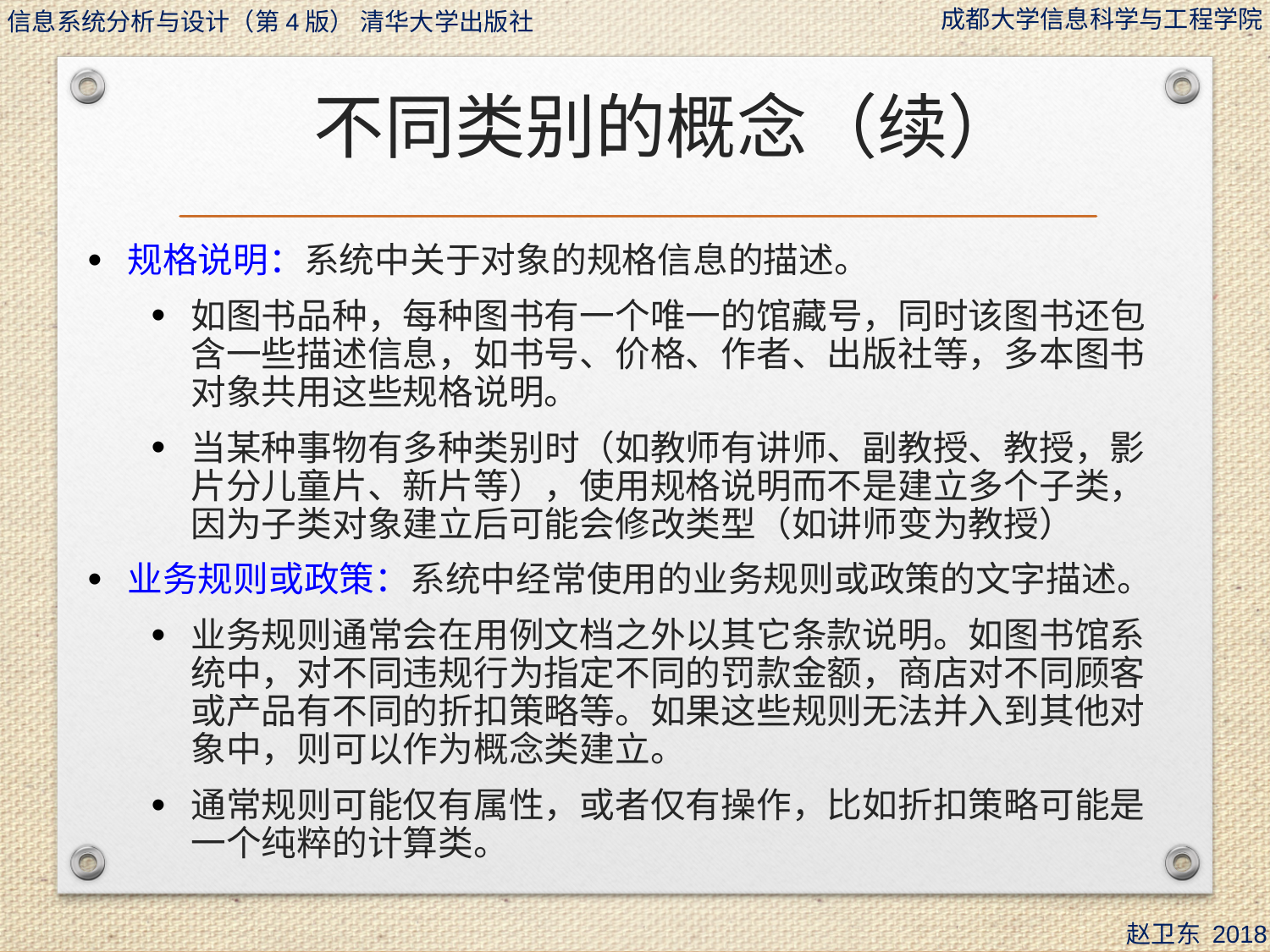

# 不同类别的概念（续）
规格说明：系统中关于对象的规格信息的描述。
如图书品种，每种图书有一个唯一的馆藏号，同时该图书还包含一些描述信息，如书号、价格、作者、出版社等，多本图书对象共用这些规格说明。
当某种事物有多种类别时（如教师有讲师、副教授、教授，影片分儿童片、新片等），使用规格说明而不是建立多个子类，因为子类对象建立后可能会修改类型（如讲师变为教授）
业务规则或政策：系统中经常使用的业务规则或政策的文字描述。
业务规则通常会在用例文档之外以其它条款说明。如图书馆系统中，对不同违规行为指定不同的罚款金额，商店对不同顾客或产品有不同的折扣策略等。如果这些规则无法并入到其他对象中，则可以作为概念类建立。
通常规则可能仅有属性，或者仅有操作，比如折扣策略可能是一个纯粹的计算类。